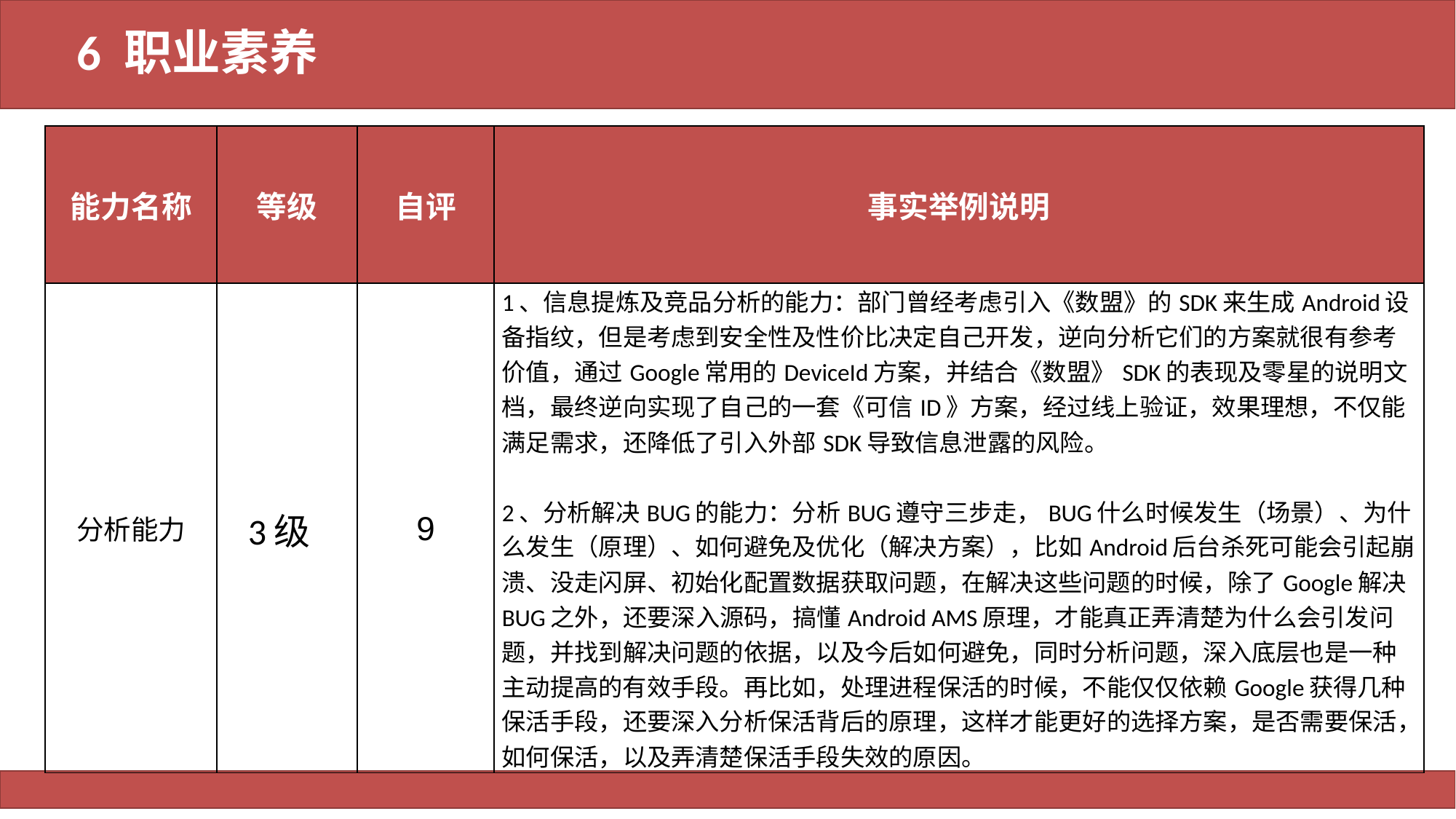

# 6 职业素养
| 能力名称 | 等级 | 自评 | 事实举例说明 |
| --- | --- | --- | --- |
| 分析能力 | 3级 | 9 | 1、信息提炼及竞品分析的能力：部门曾经考虑引入《数盟》的SDK来生成Android设备指纹，但是考虑到安全性及性价比决定自己开发，逆向分析它们的方案就很有参考价值，通过Google常用的DeviceId方案，并结合《数盟》SDK的表现及零星的说明文档，最终逆向实现了自己的一套《可信ID》方案，经过线上验证，效果理想，不仅能满足需求，还降低了引入外部SDK导致信息泄露的风险。 2、分析解决BUG的能力：分析BUG遵守三步走，BUG什么时候发生（场景）、为什么发生（原理）、如何避免及优化（解决方案），比如Android后台杀死可能会引起崩溃、没走闪屏、初始化配置数据获取问题，在解决这些问题的时候，除了Google解决BUG之外，还要深入源码，搞懂Android AMS原理，才能真正弄清楚为什么会引发问题，并找到解决问题的依据，以及今后如何避免，同时分析问题，深入底层也是一种主动提高的有效手段。再比如，处理进程保活的时候，不能仅仅依赖Google获得几种保活手段，还要深入分析保活背后的原理，这样才能更好的选择方案，是否需要保活，如何保活，以及弄清楚保活手段失效的原因。 |